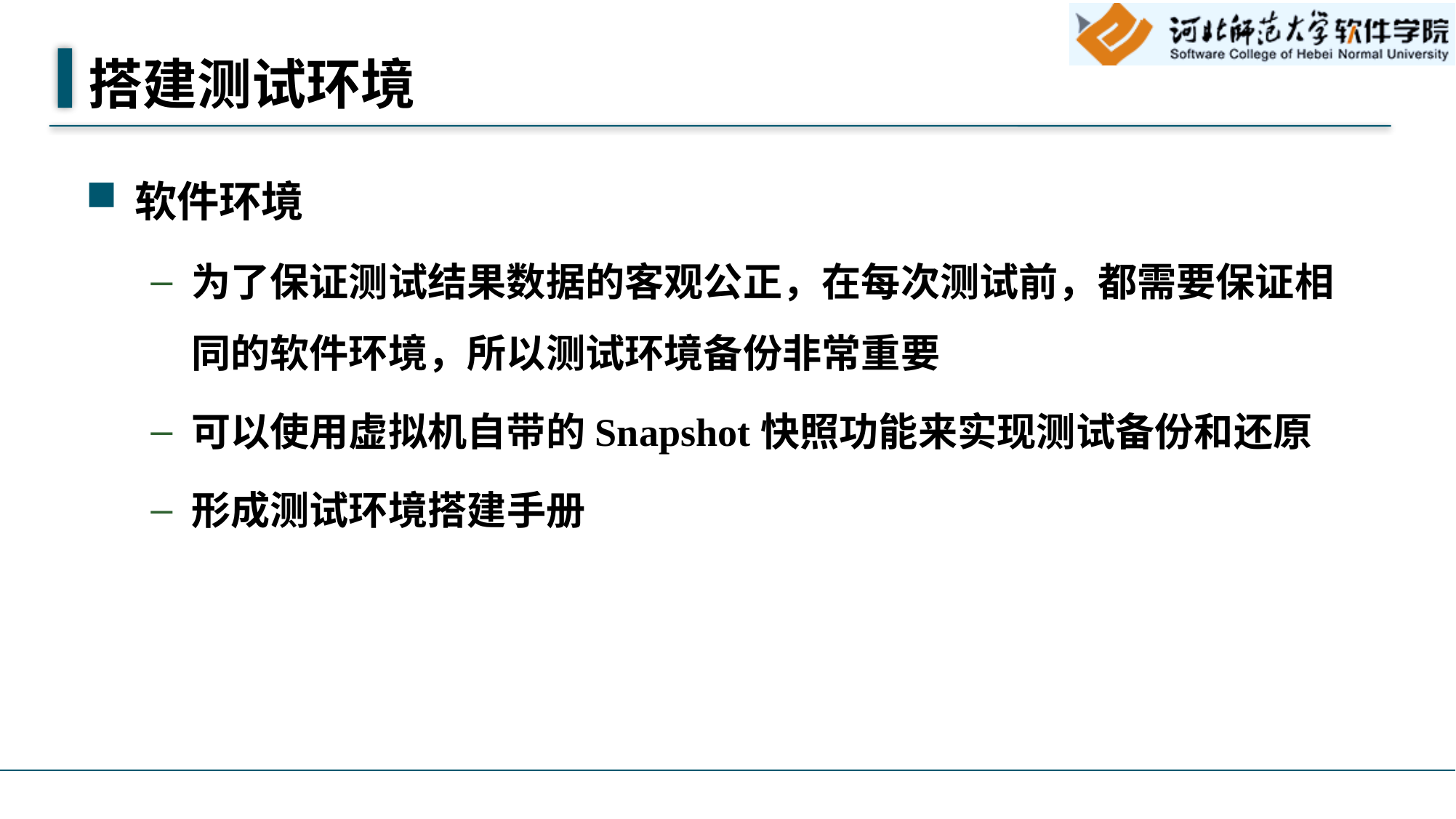

# 搭建测试环境
软件环境
为了保证测试结果数据的客观公正，在每次测试前，都需要保证相同的软件环境，所以测试环境备份非常重要
可以使用虚拟机自带的Snapshot快照功能来实现测试备份和还原
形成测试环境搭建手册